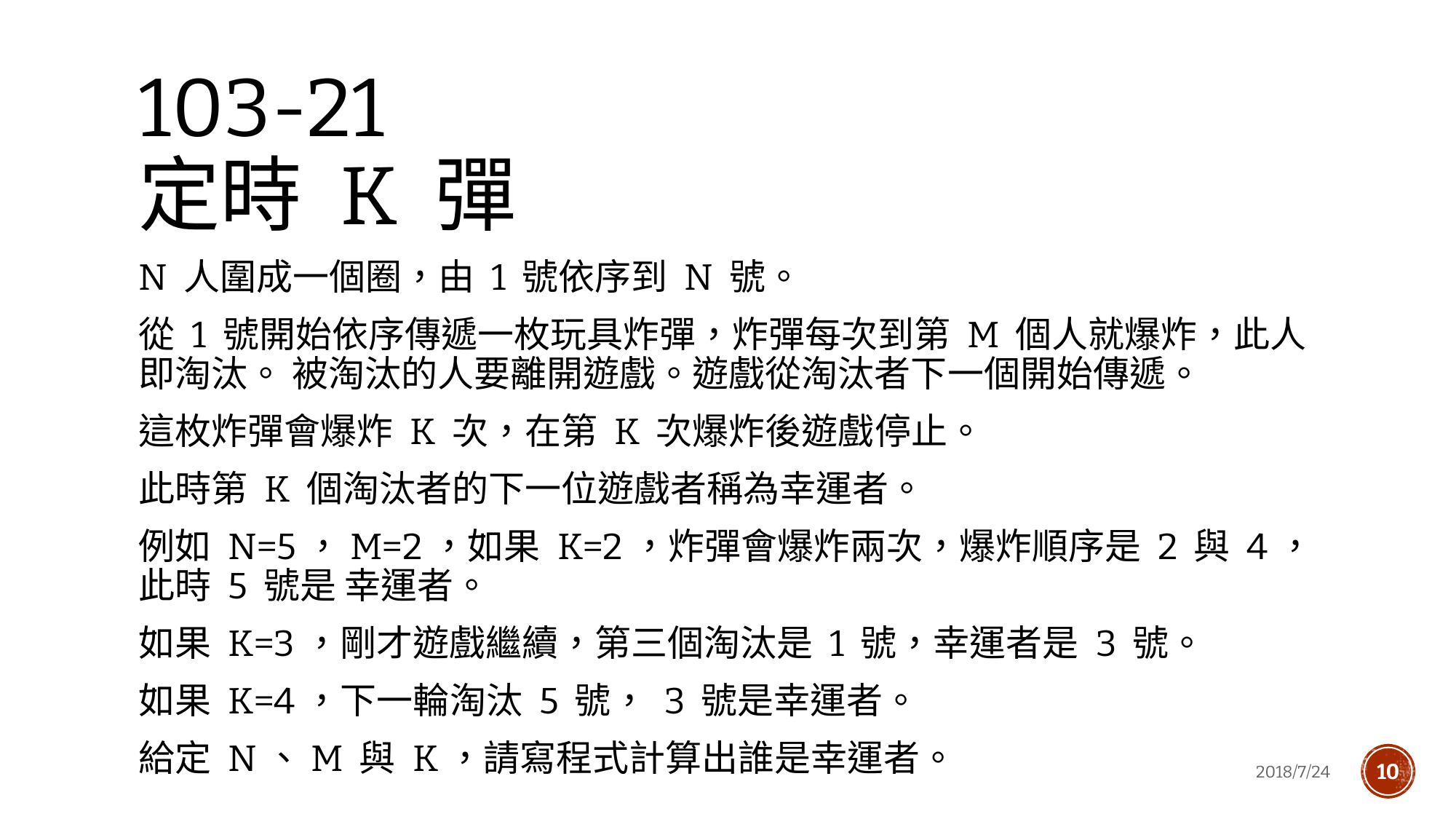

# 103-21 定時 K 彈
N 人圍成一個圈，由 1 號依序到 N 號。
從 1 號開始依序傳遞一枚玩具炸彈，炸彈每次到第 M 個人就爆炸，此人即淘汰。 被淘汰的人要離開遊戲。遊戲從淘汰者下一個開始傳遞。
這枚炸彈會爆炸 K 次，在第 K 次爆炸後遊戲停止。
此時第 K 個淘汰者的下一位遊戲者稱為幸運者。
例如 N=5，M=2，如果 K=2，炸彈會爆炸兩次，爆炸順序是 2 與 4，此時 5 號是 幸運者。
如果 K=3，剛才遊戲繼續，第三個淘汰是 1 號，幸運者是 3 號。
如果 K=4，下一輪淘汰 5 號， 3 號是幸運者。
給定 N、M 與 K，請寫程式計算出誰是幸運者。
2018/7/24
10